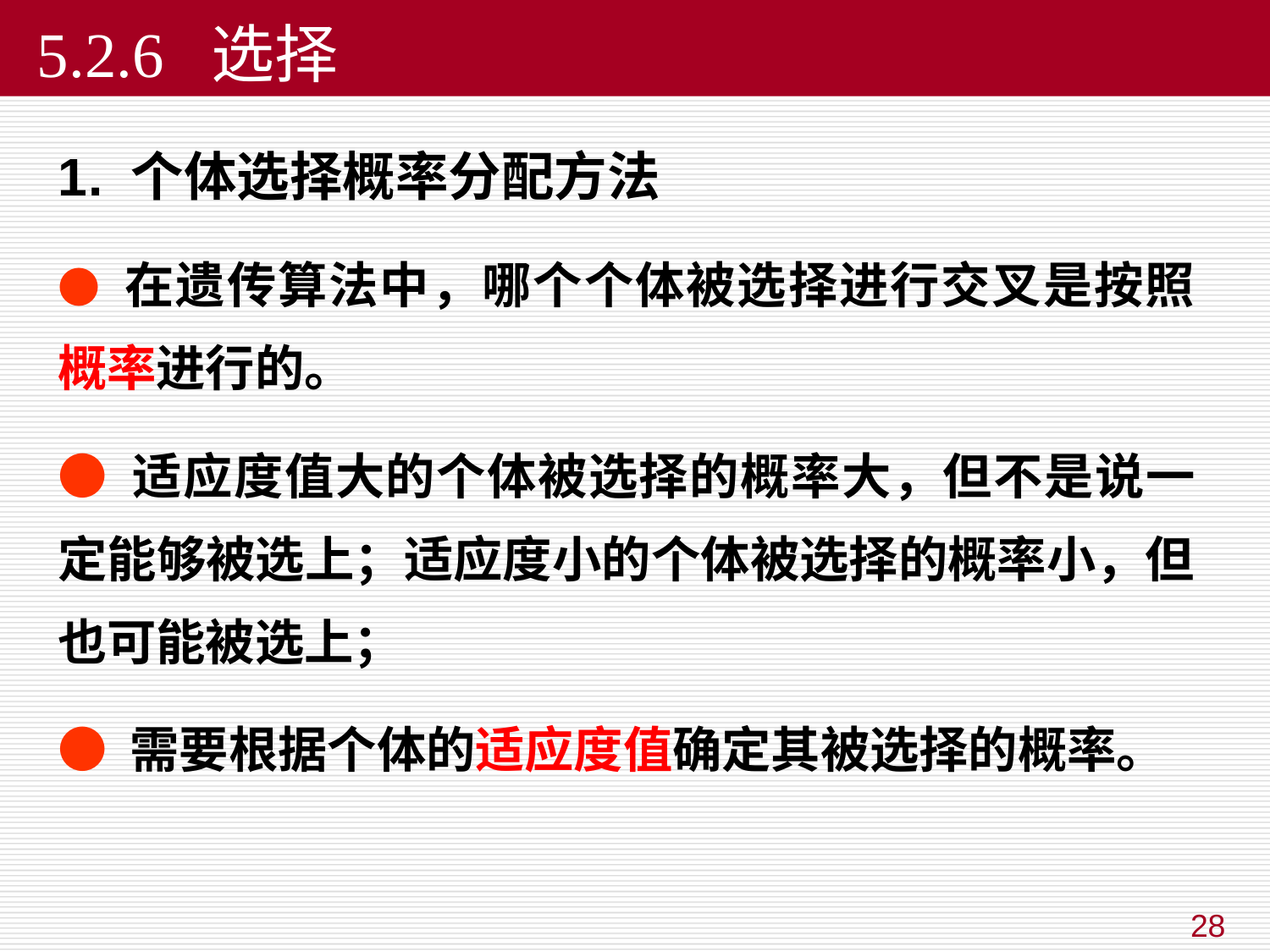

# 5.2.6  选择
 个体选择概率分配方法
● 在遗传算法中，哪个个体被选择进行交叉是按照概率进行的。
● 适应度值大的个体被选择的概率大，但不是说一定能够被选上；适应度小的个体被选择的概率小，但也可能被选上；
● 需要根据个体的适应度值确定其被选择的概率。
28